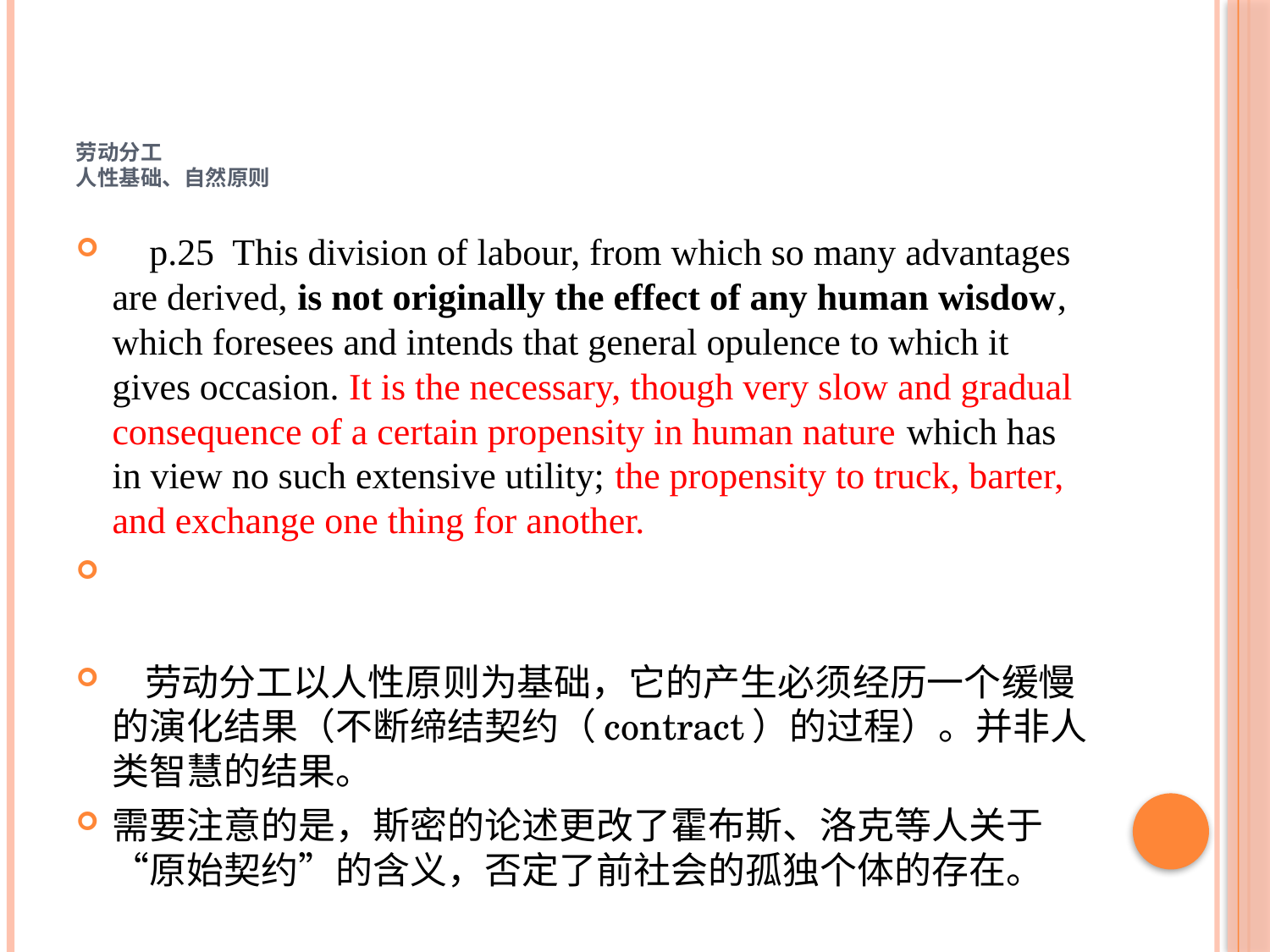

# 劳动分工 人性基础、自然原则
    p.25  This division of labour, from which so many advantages are derived, is not originally the effect of any human wisdow, which foresees and intends that general opulence to which it gives occasion. It is the necessary, though very slow and gradual consequence of a certain propensity in human nature which has in view no such extensive utility; the propensity to truck, barter, and exchange one thing for another.

   劳动分工以人性原则为基础，它的产生必须经历一个缓慢的演化结果（不断缔结契约（contract）的过程）。并非人类智慧的结果。
需要注意的是，斯密的论述更改了霍布斯、洛克等人关于“原始契约”的含义，否定了前社会的孤独个体的存在。